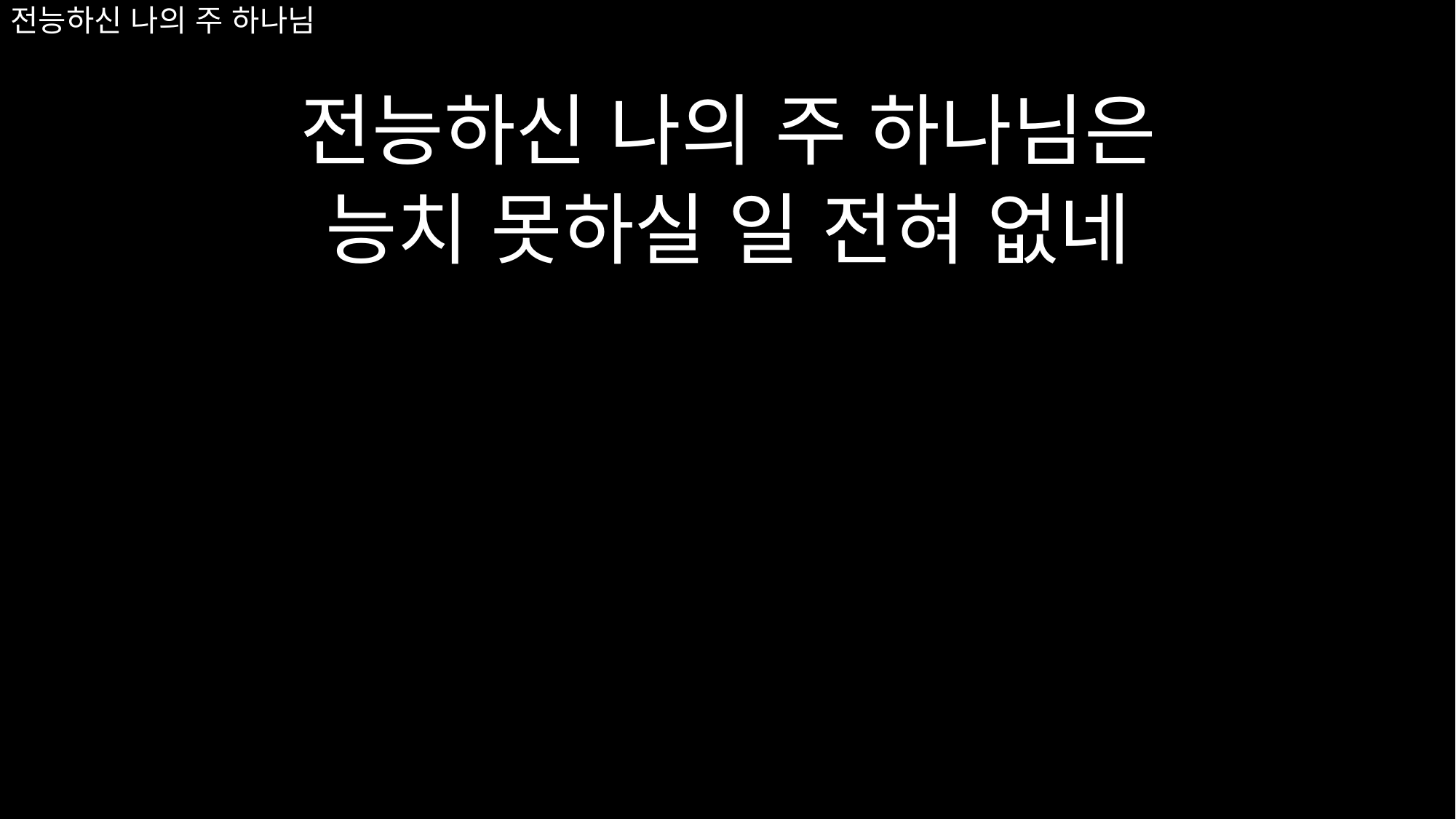

전능하신 나의 주 하나님은
능치 못하실 일 전혀 없네

# 전능하신 나의 주 하나님